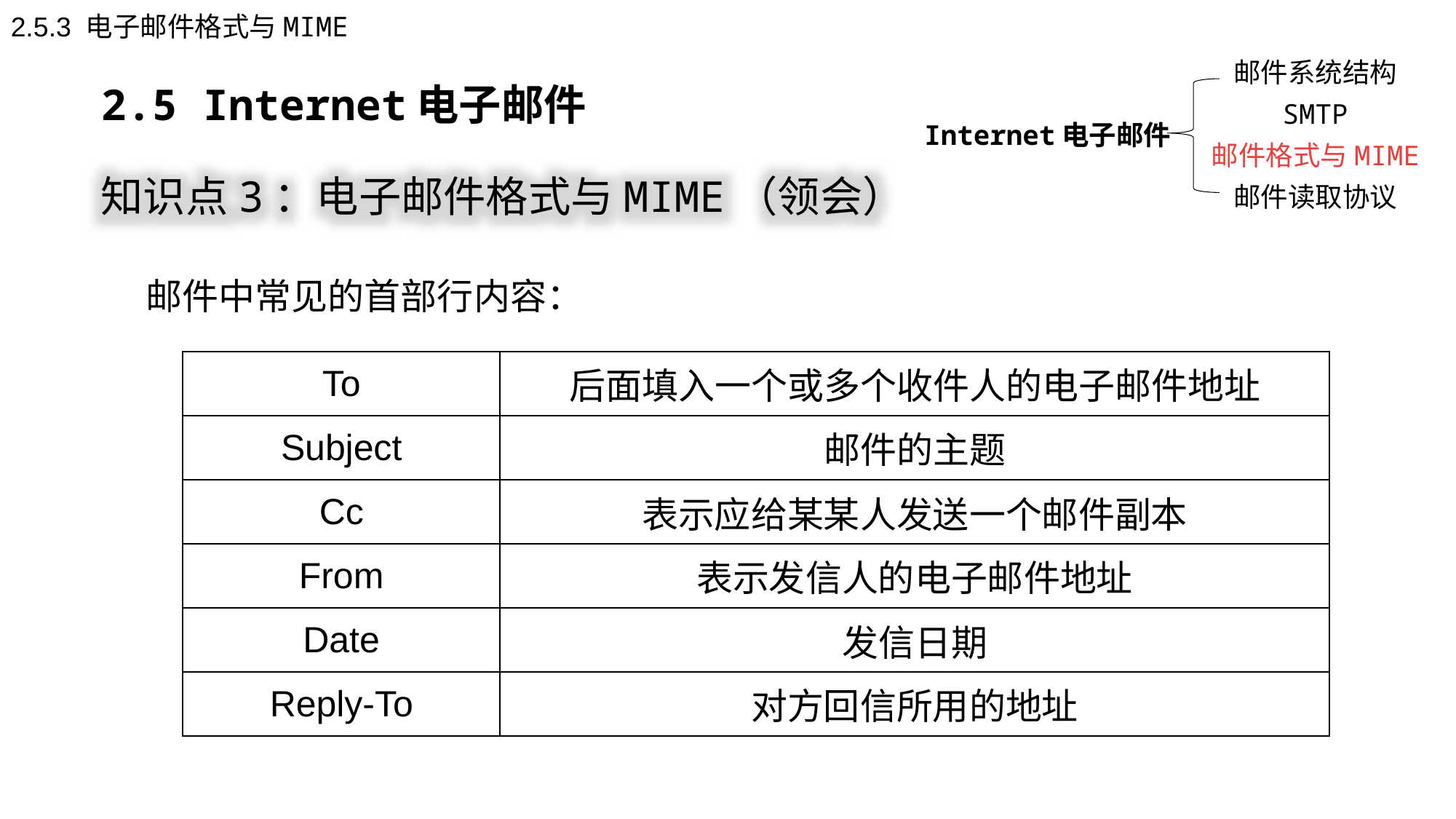

2.5.3 电子邮件格式与MIME
邮件系统结构

SMTP
Internet电子邮件
邮件格式与MIME
邮件读取协议
2.5 Internet电子邮件
知识点3：电子邮件格式与MIME（领会）
邮件中常见的首部行内容：
| To | 后面填入一个或多个收件人的电子邮件地址 |
| --- | --- |
| Subject | 邮件的主题 |
| Cc | 表示应给某某人发送一个邮件副本 |
| From | 表示发信人的电子邮件地址 |
| Date | 发信日期 |
| Reply-To | 对方回信所用的地址 |